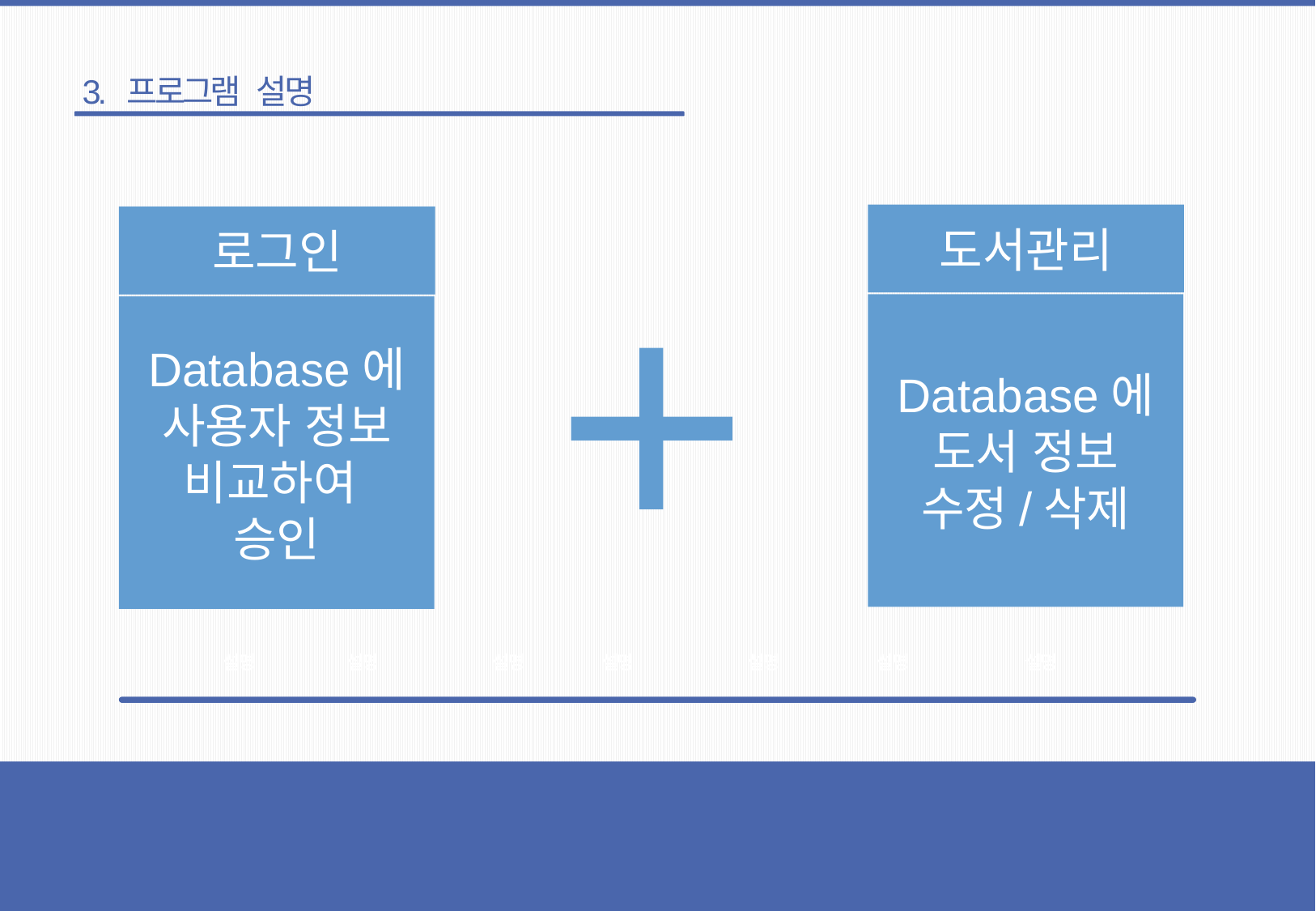

3.  프로그램   설명

도서관리
로그인
Database에
도서 정보
수정/삭제
Database에
사용자 정보
비교하여
승인

설명
설명
설명
설명
설명
설명
설명